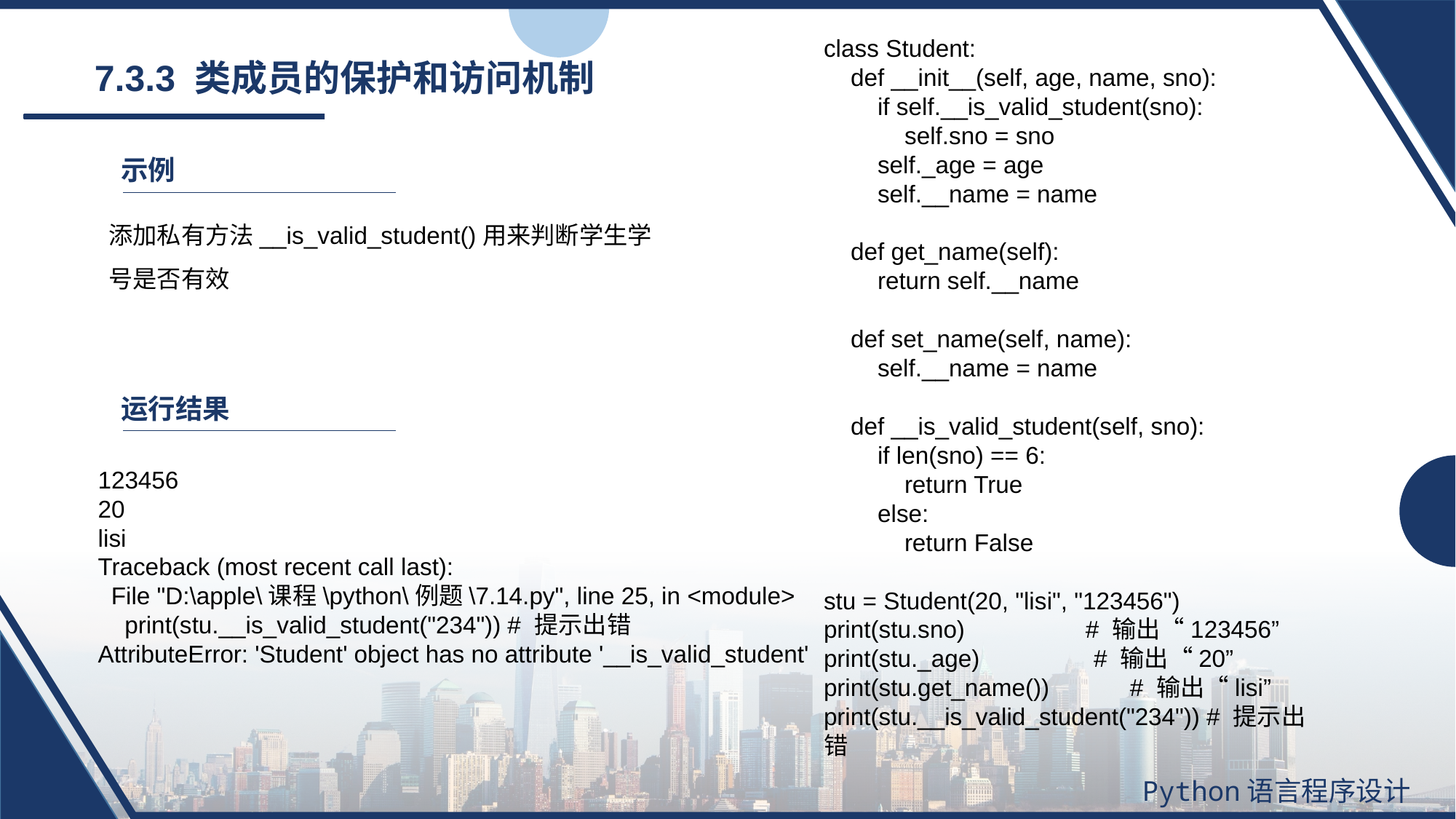

class Student:
    def __init__(self, age, name, sno):
        if self.__is_valid_student(sno):
            self.sno = sno
        self._age = age
        self.__name = name

    def get_name(self):
        return self.__name

    def set_name(self, name):
        self.__name = name

    def __is_valid_student(self, sno):
        if len(sno) == 6:
            return True
        else:
            return False

stu = Student(20, "lisi", "123456")
print(stu.sno)                  # 输出“123456”
print(stu._age)                 # 输出“20”
print(stu.get_name())            # 输出“lisi”
print(stu.__is_valid_student("234")) # 提示出错
# 7.3.3 类成员的保护和访问机制
示例
添加私有方法__is_valid_student()用来判断学生学号是否有效
运行结果
123456
20
lisi
Traceback (most recent call last):
  File "D:\apple\课程\python\例题\7.14.py", line 25, in <module>
    print(stu.__is_valid_student("234")) # 提示出错
AttributeError: 'Student' object has no attribute '__is_valid_student'